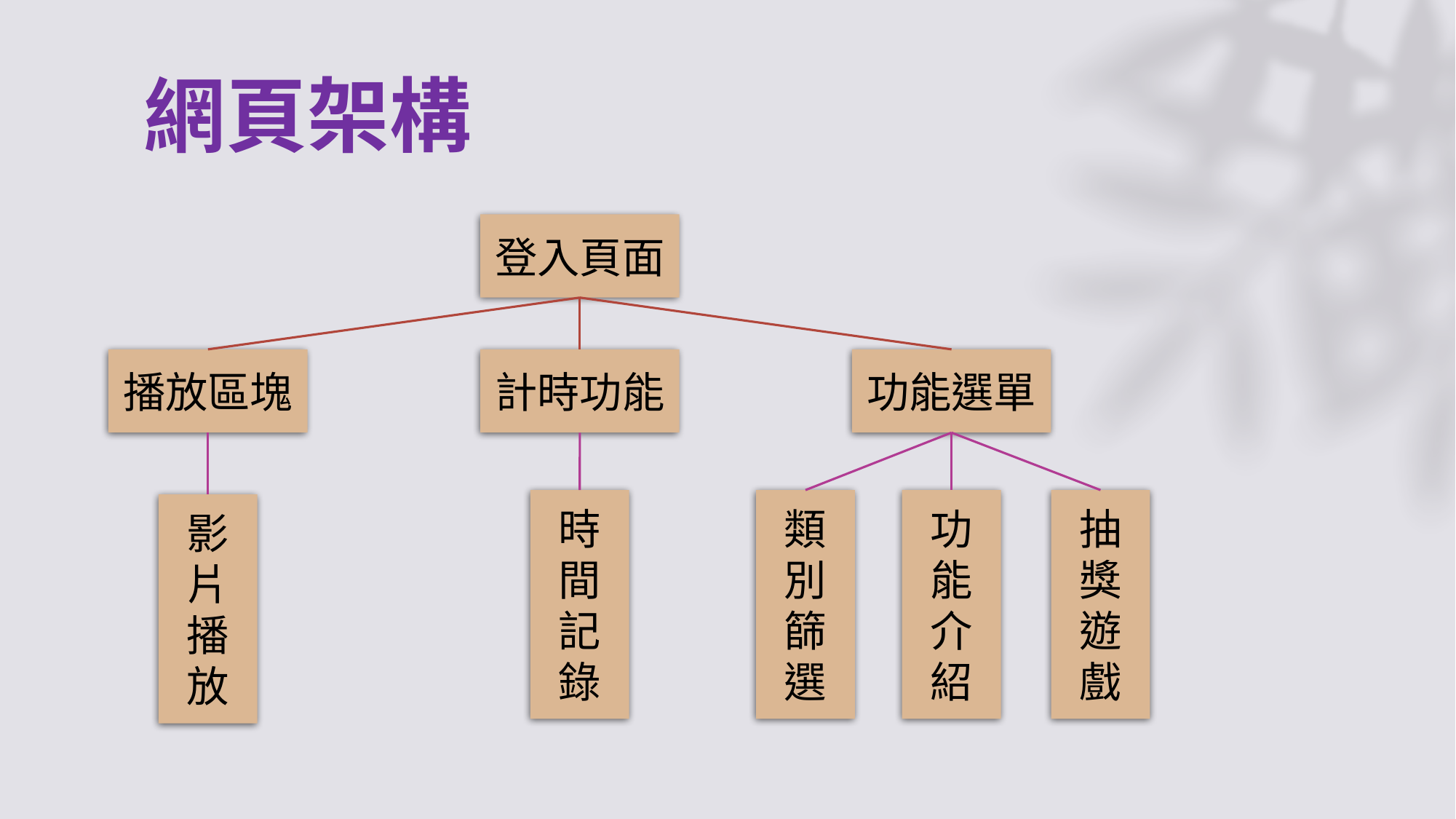

網頁架構
登入頁面
播放區塊
功能選單
計時功能
時間記錄
功能介紹
抽獎遊戲
類別篩選
影片播放